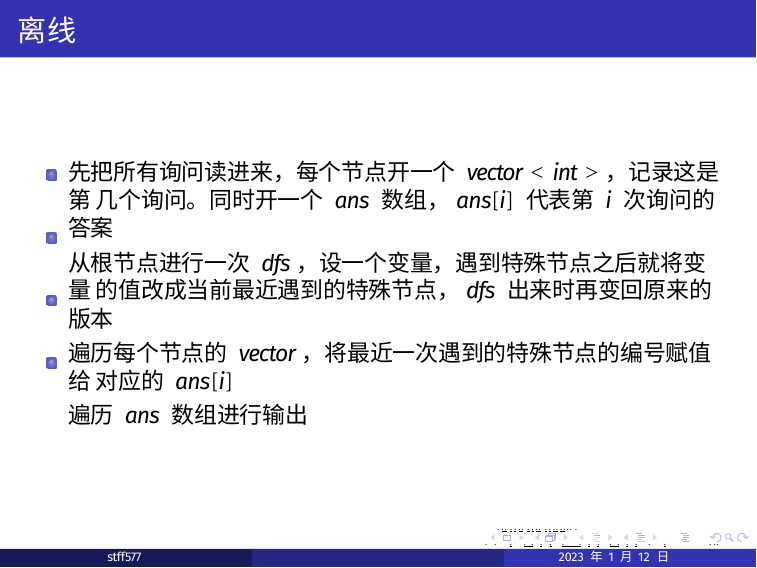

# 离线 tarjan
先把所有询问读进来，每个节点开一个 vector < int >，记录这是第 几个询问。同时开一个 ans 数组，ans[i] 代表第 i 次询问的答案
从根节点进行一次 dfs，设一个变量，遇到特殊节点之后就将变量 的值改成当前最近遇到的特殊节点，dfs 出来时再变回原来的版本
遍历每个节点的 vector，将最近一次遇到的特殊节点的编号赋值给 对应的 ans[i]
遍历 ans 数组进行输出

. . . . . . .  . . . .  . . . . . . . . .
.     .        .       .    .    .    .     .    .    .    .      .    .    .    .      .        .	.  . .
2023 年 1 月 12 日	5 / 11
stff577